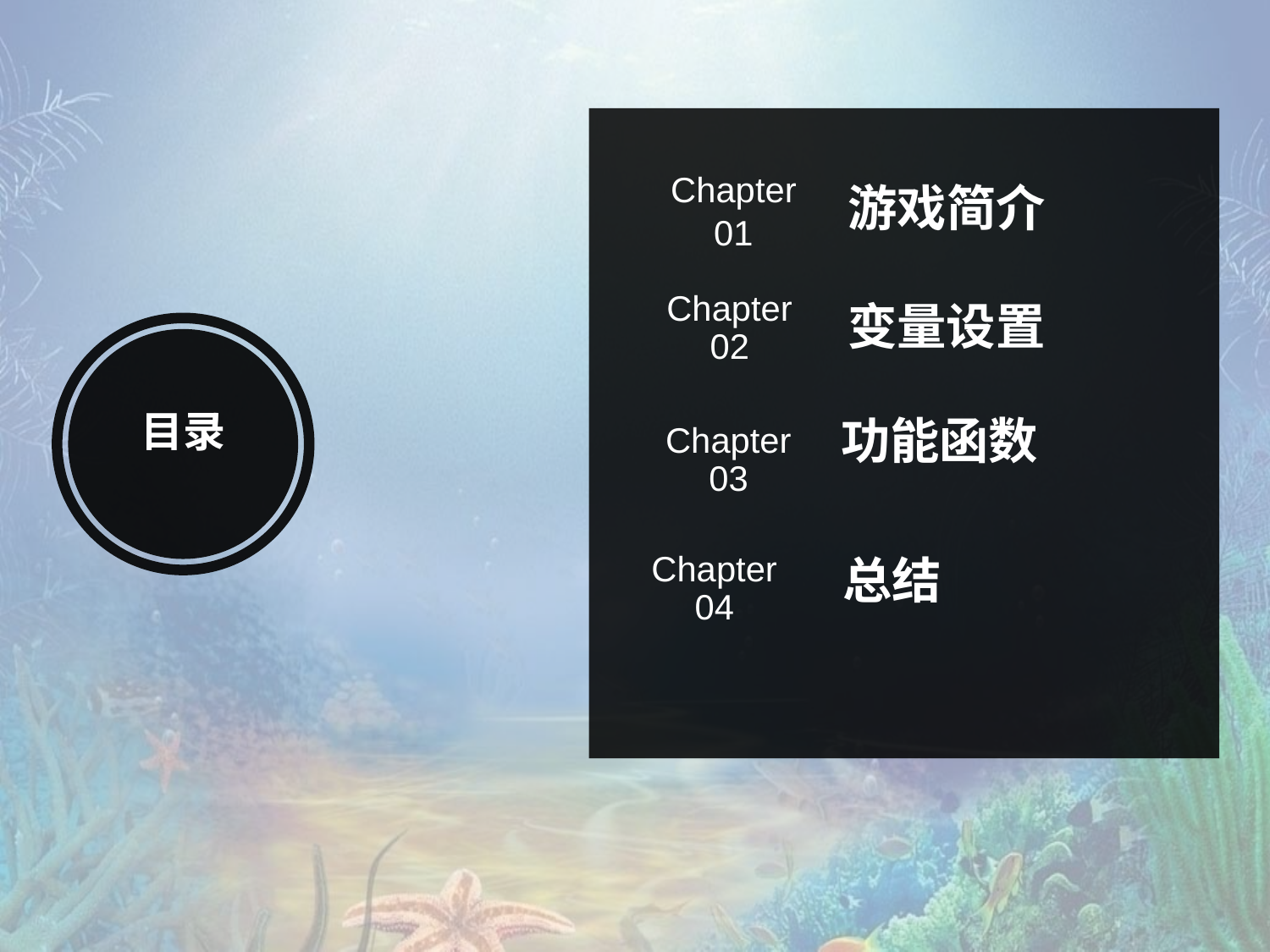

Chapter 01
游戏简介
Chapter 02
变量设置

目录
功能函数
Chapter 03
Chapter 04
总结